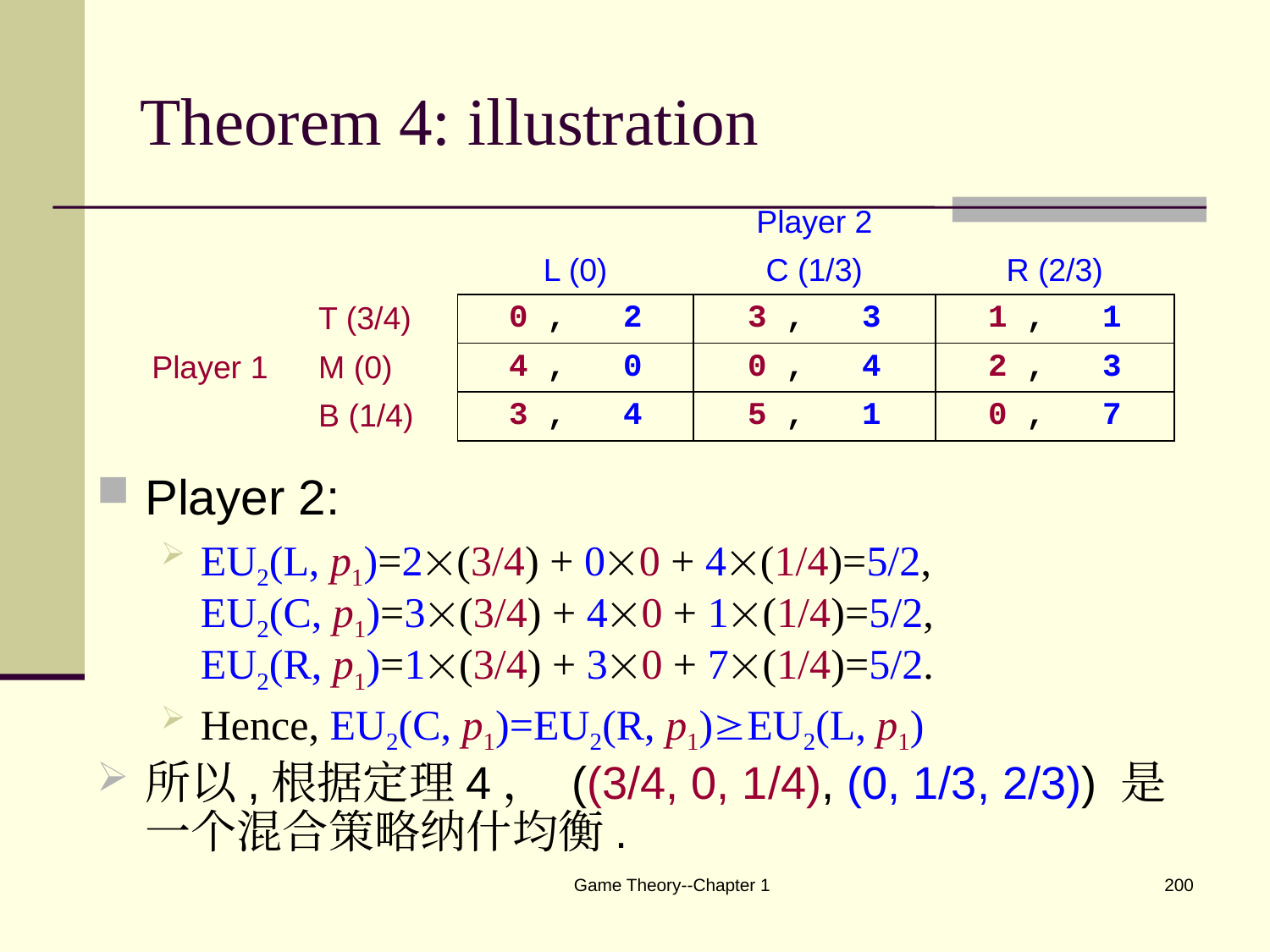

# Theorem 4: illustration
|  |  |  | Player 2 |  |
| --- | --- | --- | --- | --- |
|  |  | L (0) | C (1/3) | R (2/3) |
| Player 1 | T (3/4) | 0 , 2 | 3 , 3 | 1 , 1 |
|  | M (0) | 4 , 0 | 0 , 4 | 2 , 3 |
|  | B (1/4) | 3 , 4 | 5 , 1 | 0 , 7 |
Player 2:
EU2(L, p1)=2×(3/4) + 0×0 + 4×(1/4)=5/2,
EU2(C, p1)=3×(3/4) + 4×0 + 1×(1/4)=5/2,
EU2(R, p1)=1×(3/4) + 3×0 + 7×(1/4)=5/2.
Hence, EU2(C, p1)=EU2(R, p1)≥EU2(L, p1)
所以,根据定理4， ((3/4, 0, 1/4), (0, 1/3, 2/3)) 是一个混合策略纳什均衡.
Game Theory--Chapter 1
200